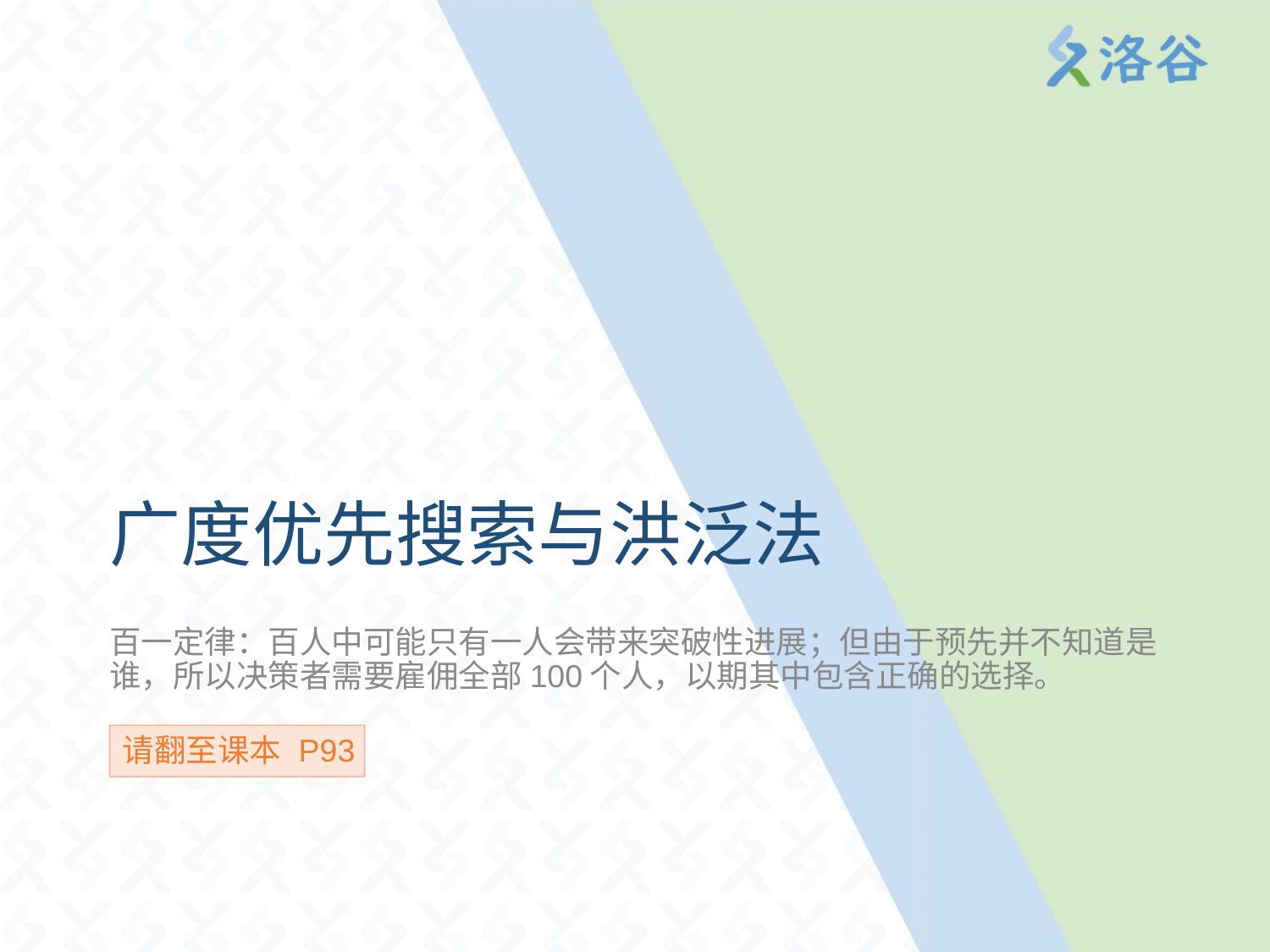

广度优先搜索与洪泛法
百一定律：百人中可能只有一人会带来突破性进展；但由于预先并不知道是
谁，所以决策者需要雇佣全部100个人，以期其中包含正确的选择。
请翻至课本 P93